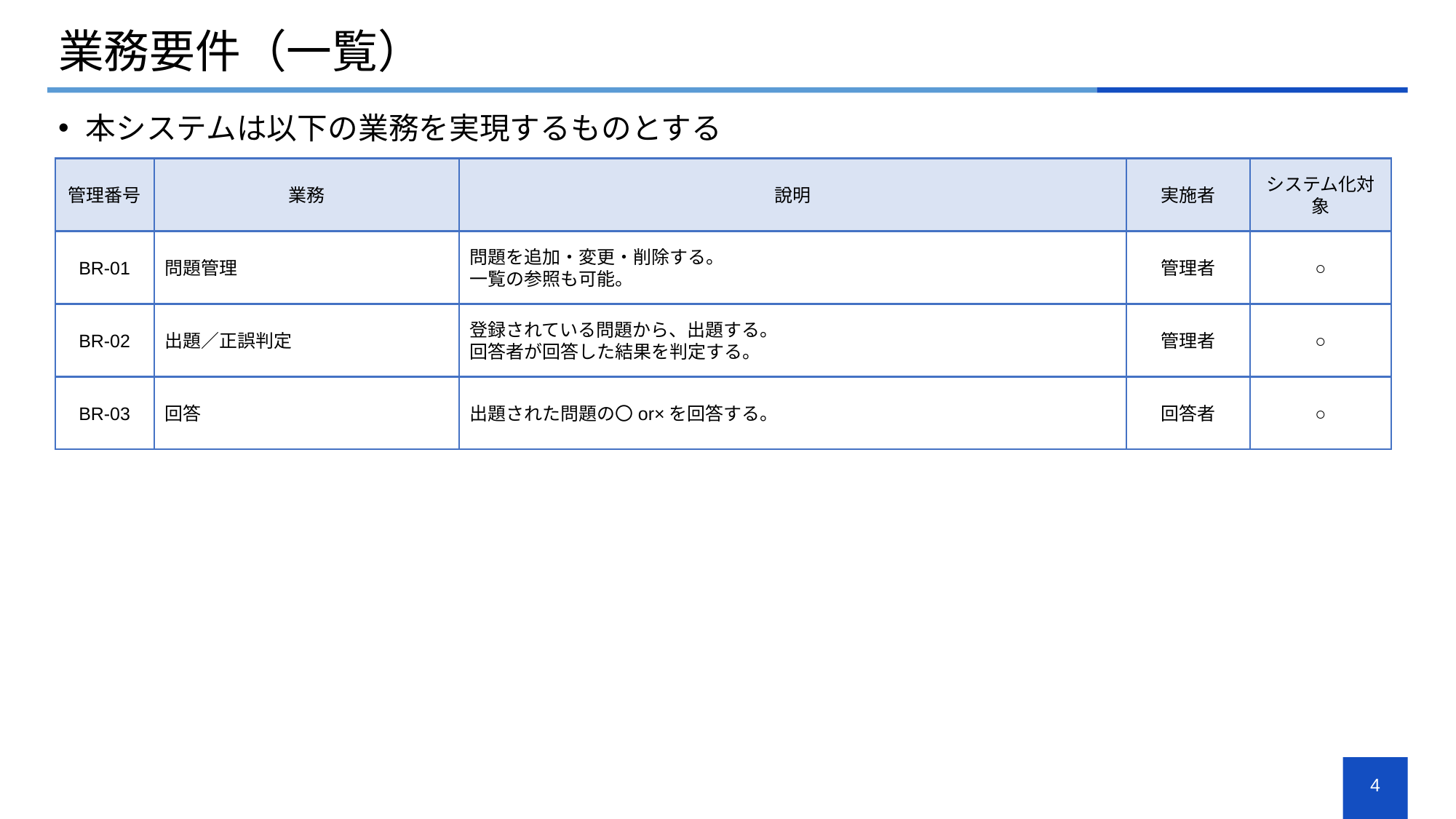

# 業務要件（一覧）
本システムは以下の業務を実現するものとする
管理番号
業務
說明
実施者
システム化対象
BR-01
問題管理
問題を追加・変更・削除する。
一覧の参照も可能。
管理者
○
BR-02
出題／正誤判定
登録されている問題から、出題する。
回答者が回答した結果を判定する。
管理者
○
BR-03
回答
出題された問題の〇or×を回答する。
回答者
○
4